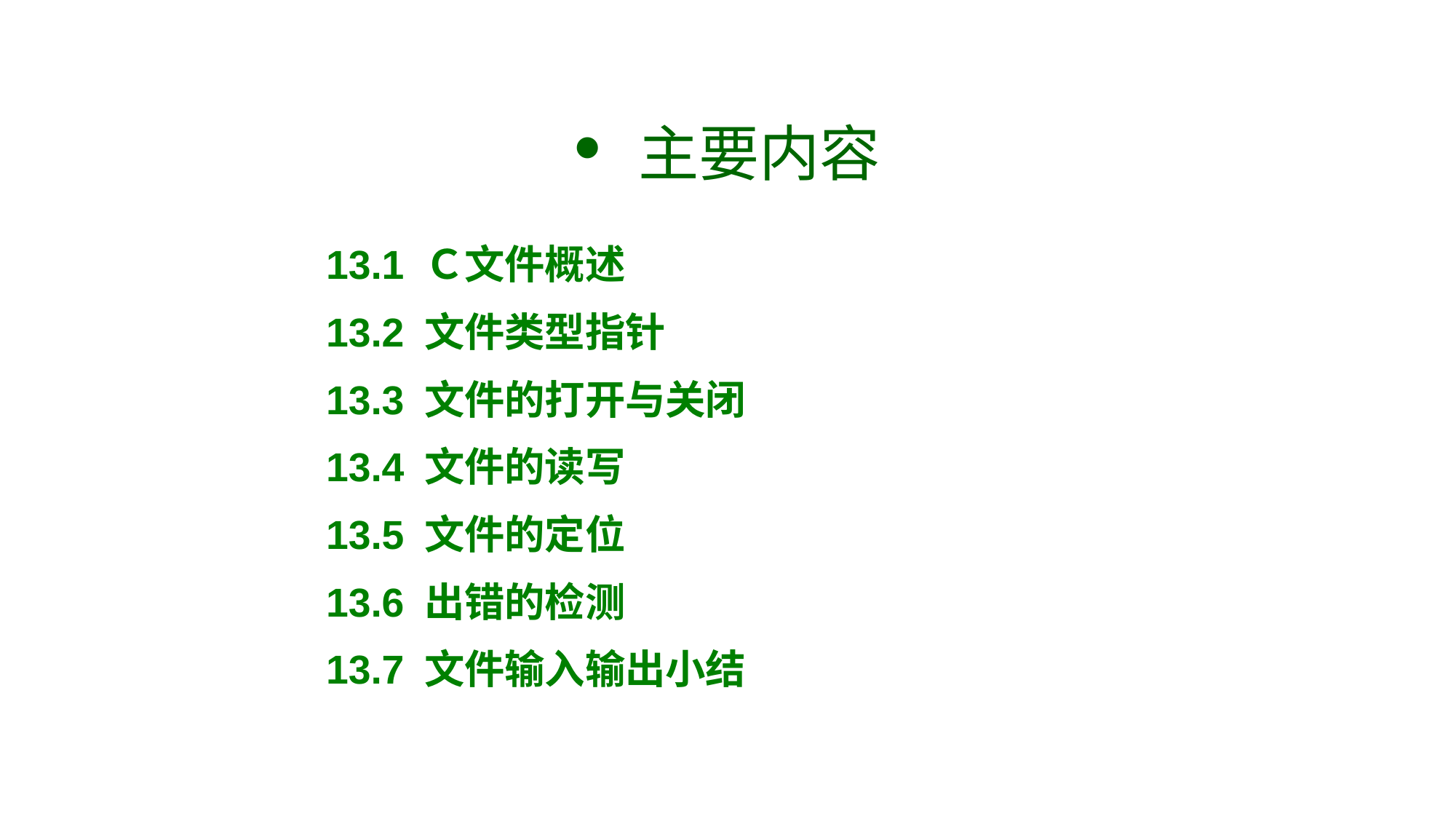

# 主要内容

13.1 Ｃ文件概述
13.2 文件类型指针
13.3 文件的打开与关闭
13.4 文件的读写
13.5 文件的定位
13.6 出错的检测
13.7 文件输入输出小结